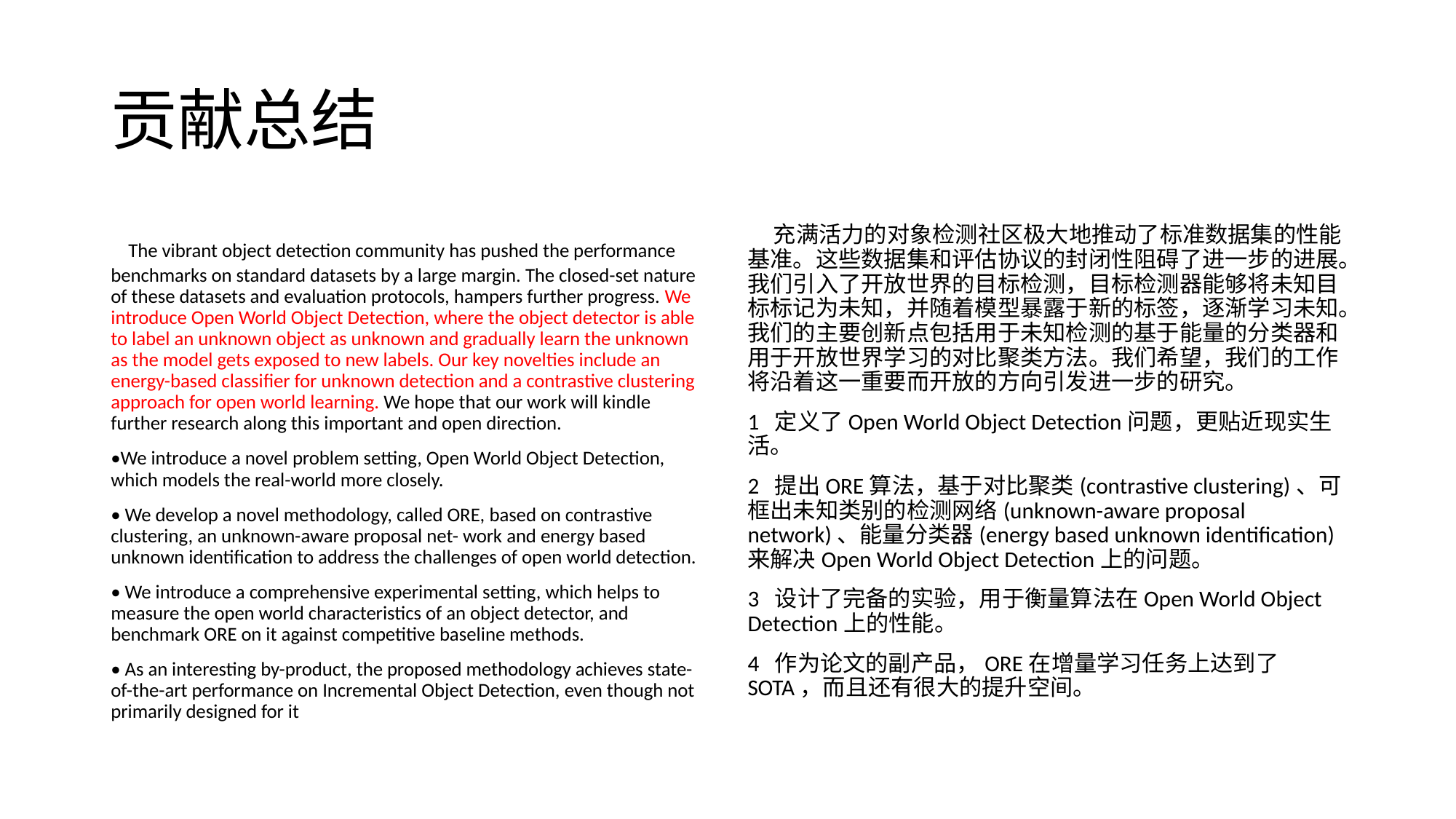

# 贡献总结
   The vibrant object detection community has pushed the performance benchmarks on standard datasets by a large margin. The closed-set nature of these datasets and evaluation protocols, hampers further progress. We introduce Open World Object Detection, where the object detector is able to label an unknown object as unknown and gradually learn the unknown as the model gets exposed to new labels. Our key novelties include an energy-based classifier for unknown detection and a contrastive clustering approach for open world learning. We hope that our work will kindle further research along this important and open direction.
•We introduce a novel problem setting, Open World Object Detection, which models the real-world more closely.
• We develop a novel methodology, called ORE, based on contrastive clustering, an unknown-aware proposal net- work and energy based unknown identification to address the challenges of open world detection.
• We introduce a comprehensive experimental setting, which helps to measure the open world characteristics of an object detector, and benchmark ORE on it against competitive baseline methods.
• As an interesting by-product, the proposed methodology achieves state-of-the-art performance on Incremental Object Detection, even though not primarily designed for it
    充满活力的对象检测社区极大地推动了标准数据集的性能基准。这些数据集和评估协议的封闭性阻碍了进一步的进展。我们引入了开放世界的目标检测，目标检测器能够将未知目标标记为未知，并随着模型暴露于新的标签，逐渐学习未知。我们的主要创新点包括用于未知检测的基于能量的分类器和用于开放世界学习的对比聚类方法。我们希望，我们的工作将沿着这一重要而开放的方向引发进一步的研究。
1  定义了Open World Object Detection问题，更贴近现实生活。
2  提出ORE算法，基于对比聚类(contrastive clustering)、可框出未知类别的检测网络(unknown-aware proposal network)、能量分类器(energy based unknown identification)来解决Open World Object Detection上的问题。
3  设计了完备的实验，用于衡量算法在Open World Object Detection上的性能。
4  作为论文的副产品，ORE在增量学习任务上达到了SOTA，而且还有很大的提升空间。